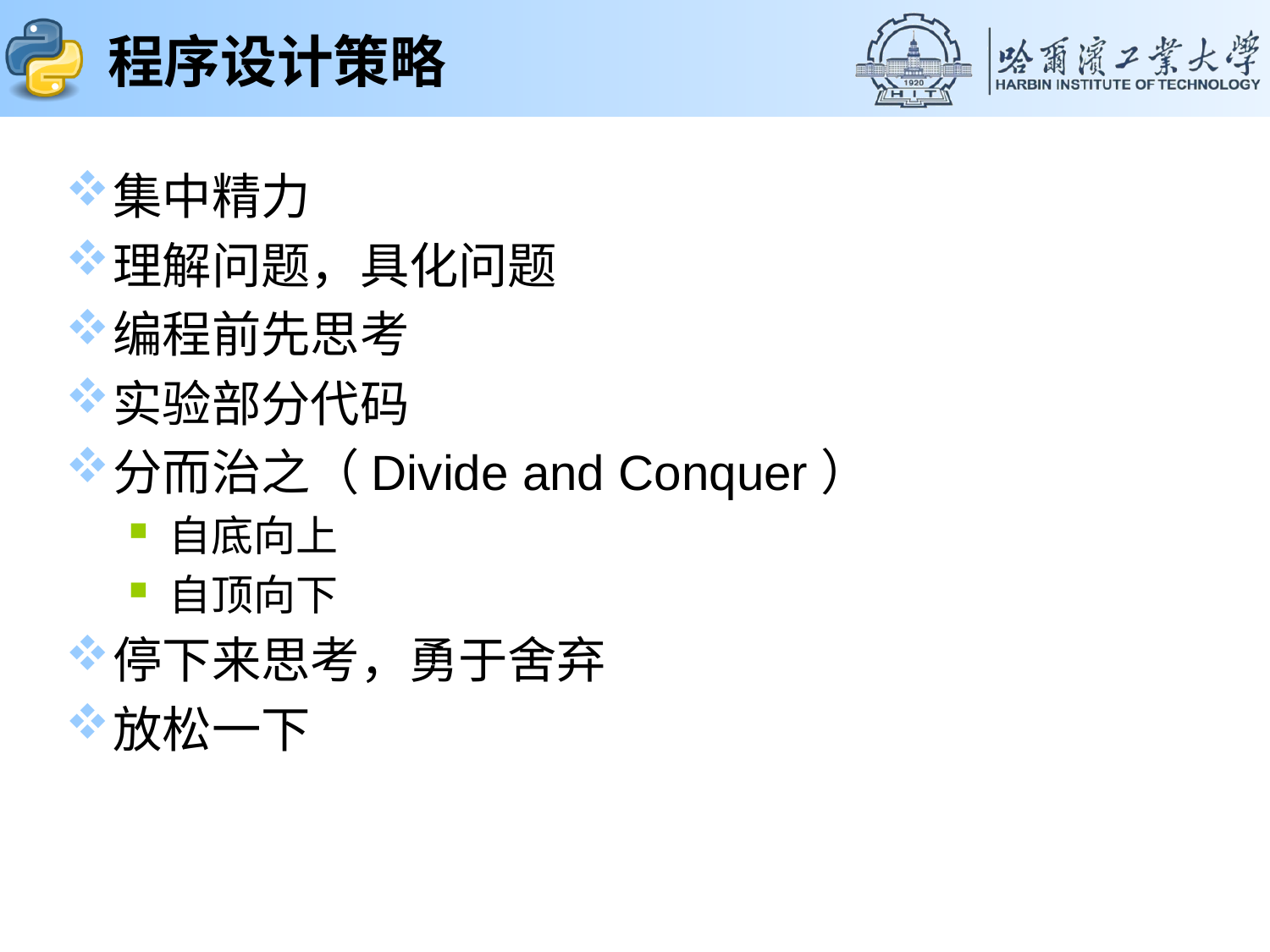

# 程序设计策略
集中精力
理解问题，具化问题
编程前先思考
实验部分代码
分而治之（Divide and Conquer）
自底向上
自顶向下
停下来思考，勇于舍弃
放松一下